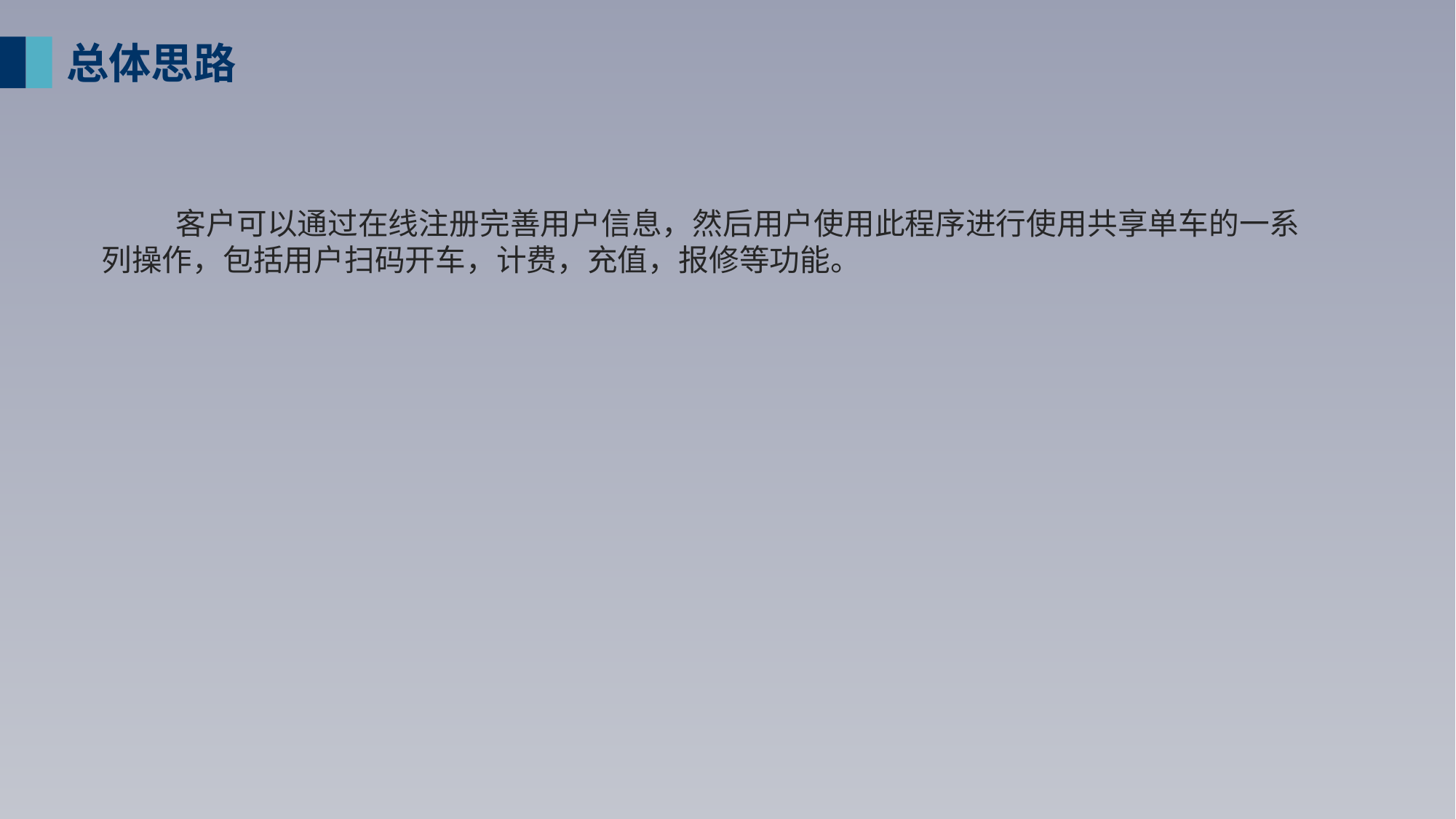

总体思路

          客户可以通过在线注册完善用户信息，然后用户使用此程序进行使用共享单车的一系列操作，包括用户扫码开车，计费，充值，报修等功能。